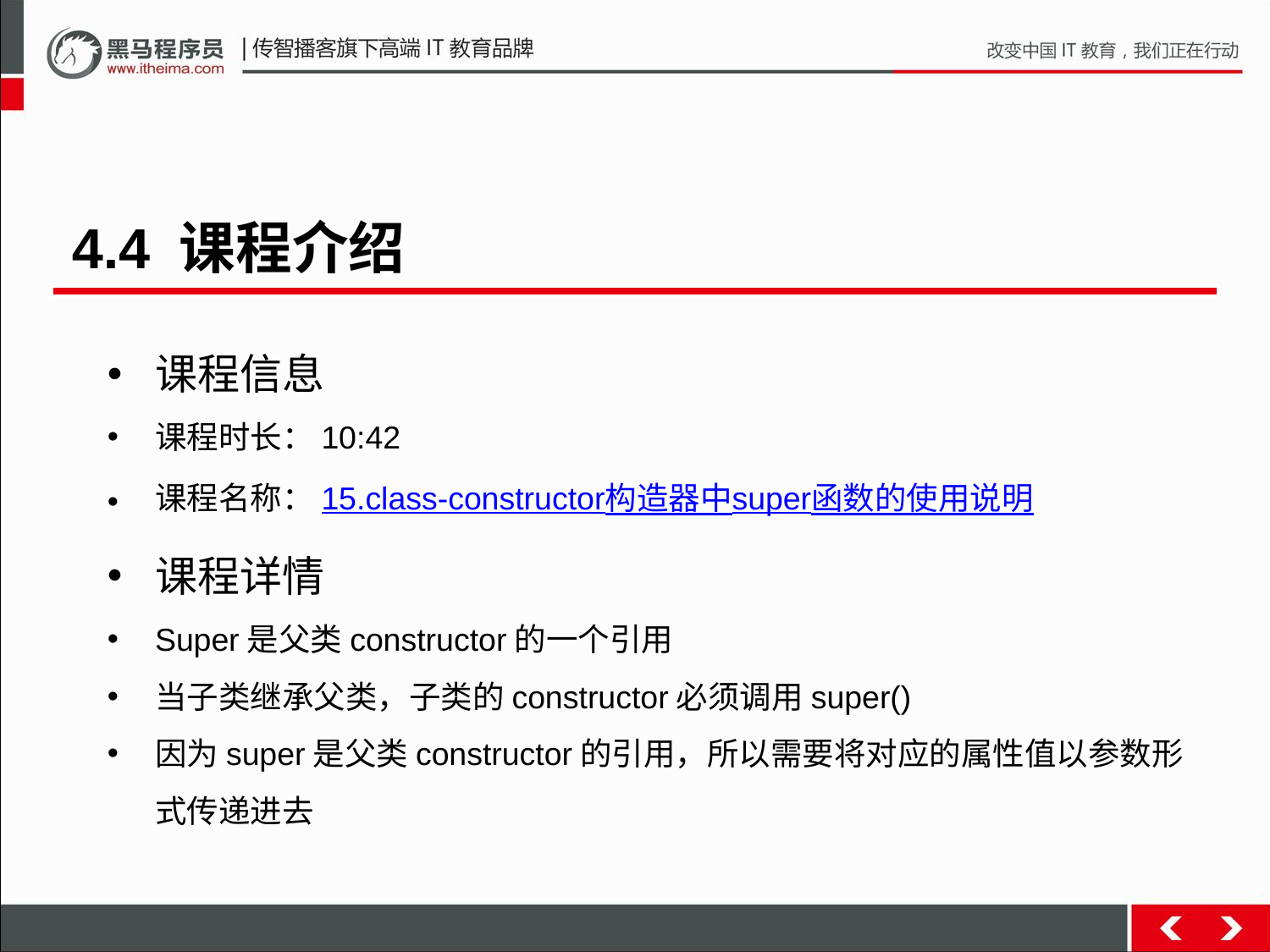

4.4 课程介绍
课程信息
课程时长：10:42
课程名称：15.class-constructor构造器中super函数的使用说明
课程详情
Super是父类constructor的一个引用
当子类继承父类，子类的constructor必须调用super()
因为super是父类constructor的引用，所以需要将对应的属性值以参数形式传递进去